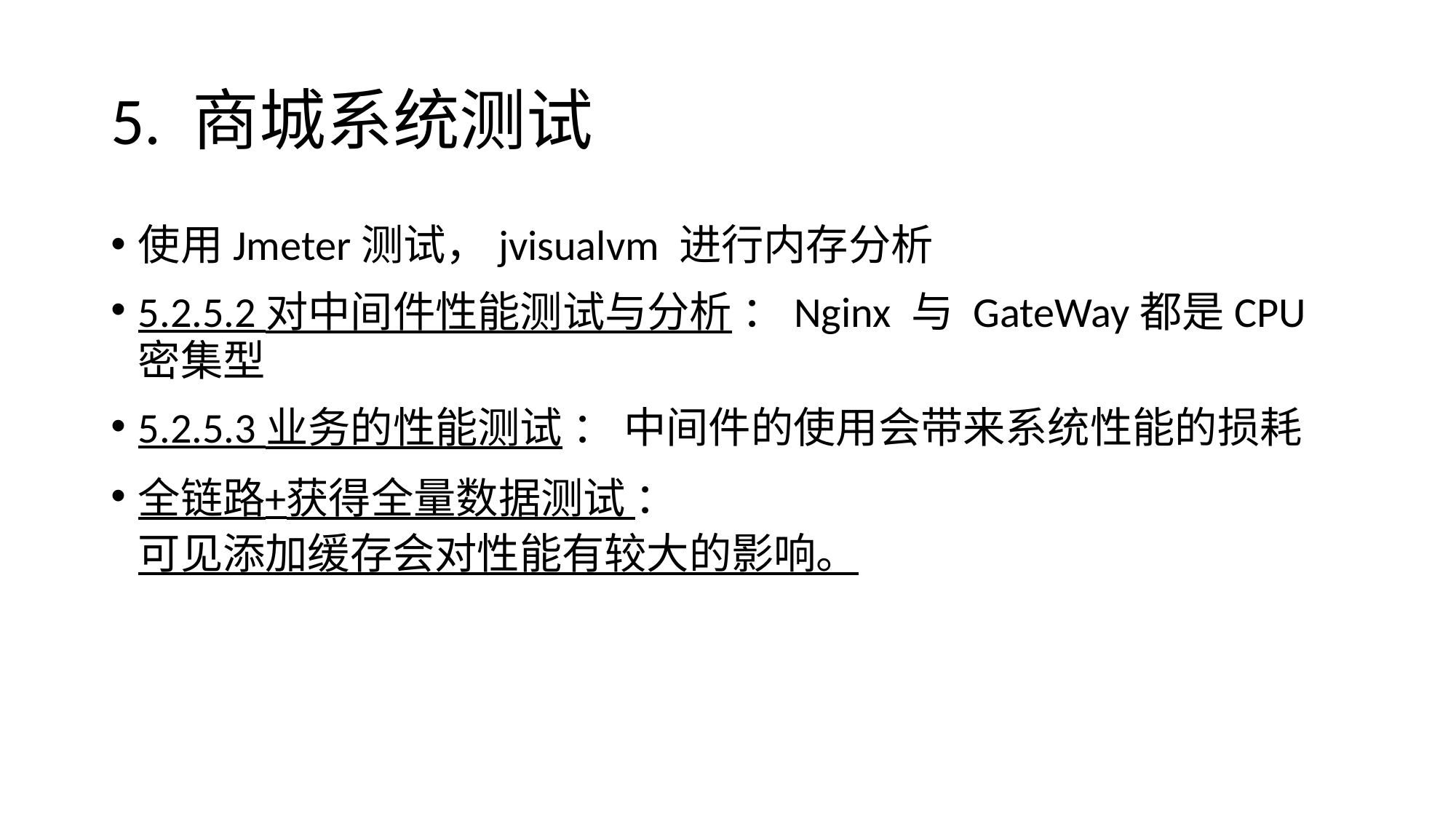

# 5. 商城系统测试
使用Jmeter测试，jvisualvm 进行内存分析
5.2.5.2 对中间件性能测试与分析 ：Nginx 与 GateWay都是CPU密集型
5.2.5.3 业务的性能测试 ： 中间件的使用会带来系统性能的损耗
全链路+获得全量数据测试 ： 可见添加缓存会对性能有较大的影响。